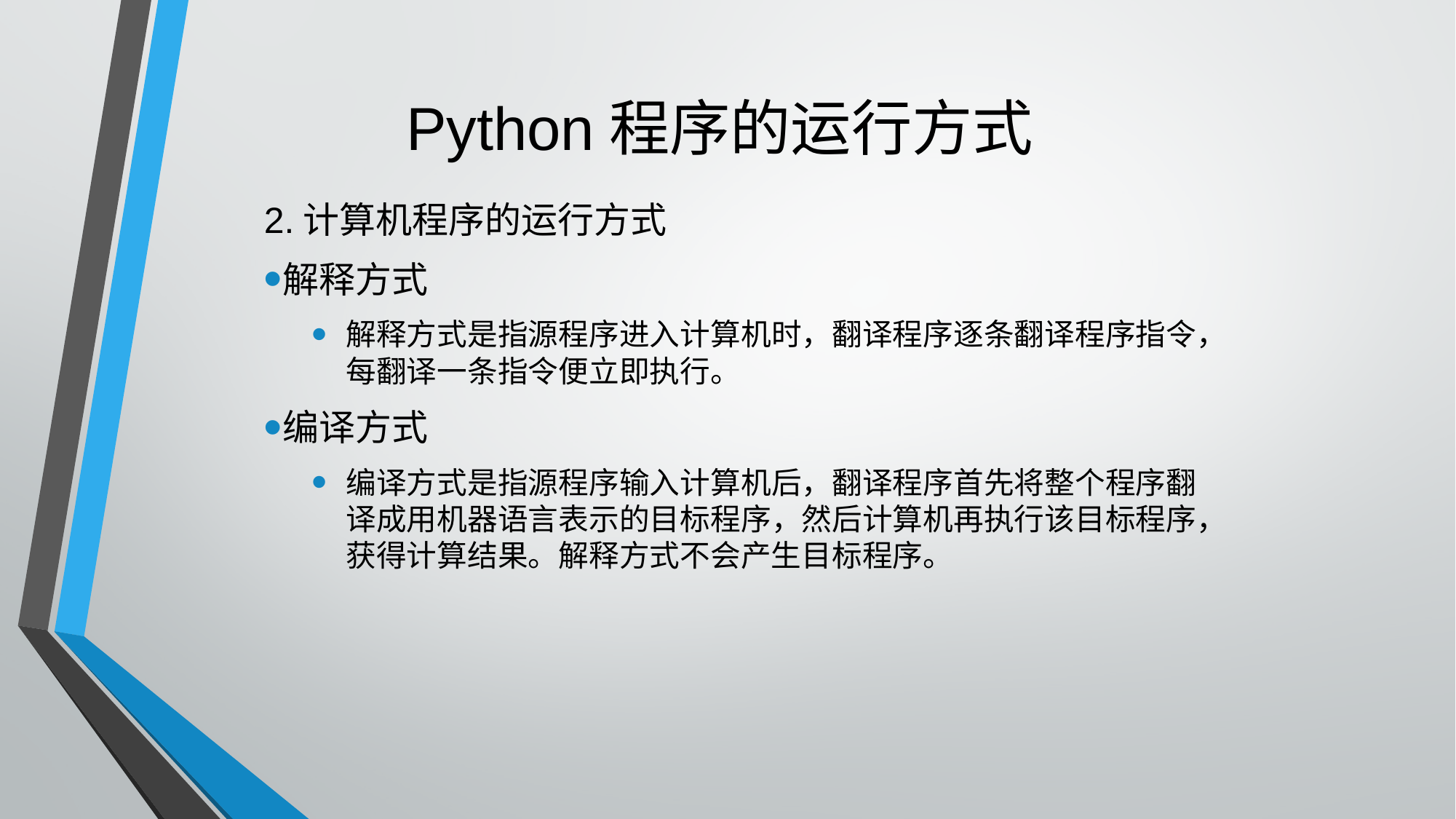

# Python程序的运行方式
2.计算机程序的运行方式
解释方式
解释方式是指源程序进入计算机时，翻译程序逐条翻译程序指令，每翻译一条指令便立即执行。
编译方式
编译方式是指源程序输入计算机后，翻译程序首先将整个程序翻译成用机器语言表示的目标程序，然后计算机再执行该目标程序，获得计算结果。解释方式不会产生目标程序。